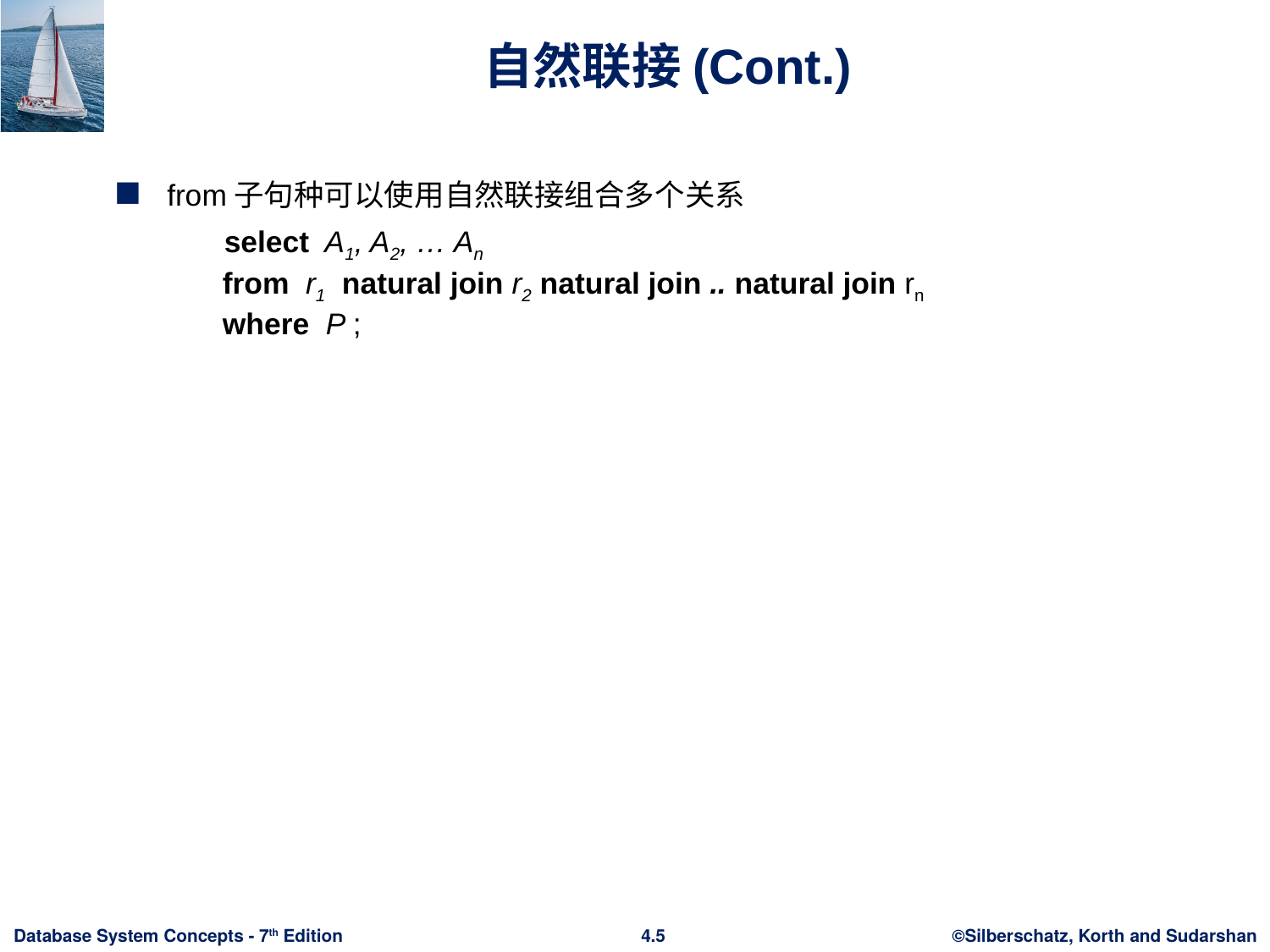

# 自然联接(Cont.)
from子句种可以使用自然联接组合多个关系
     select  A1, A2, … An
from  r1  natural join r2 natural join .. natural join rn
where  P ;